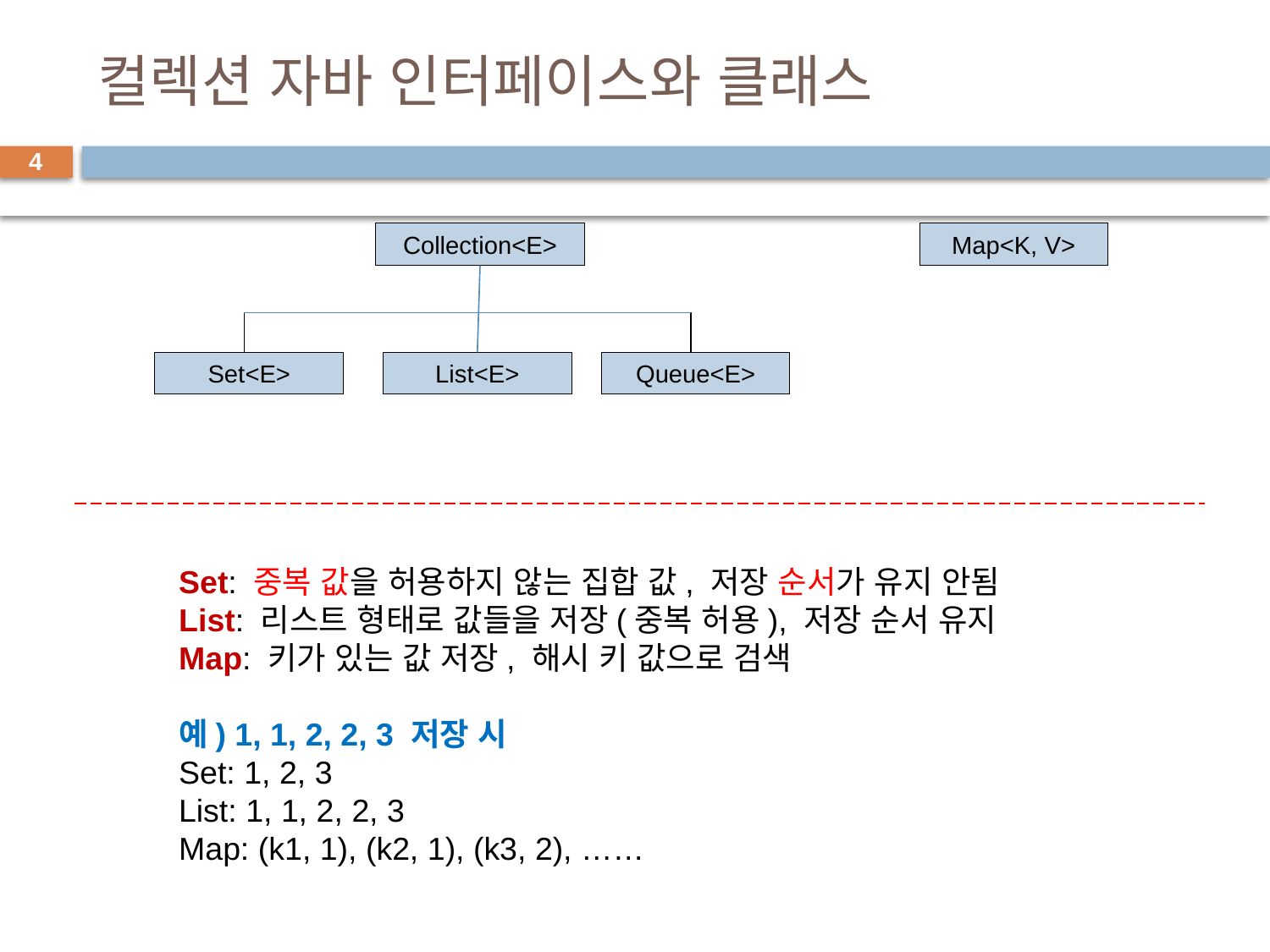

# 컬렉션 자바 인터페이스와 클래스
4
Map<K, V>
Collection<E>
Set<E>
List<E>
Queue<E>
Set: 중복 값을 허용하지 않는 집합 값, 저장 순서가 유지 안됨
List: 리스트 형태로 값들을 저장(중복 허용), 저장 순서 유지
Map: 키가 있는 값 저장, 해시 키 값으로 검색

예) 1, 1, 2, 2, 3 저장 시
Set: 1, 2, 3
List: 1, 1, 2, 2, 3
Map: (k1, 1), (k2, 1), (k3, 2), ……